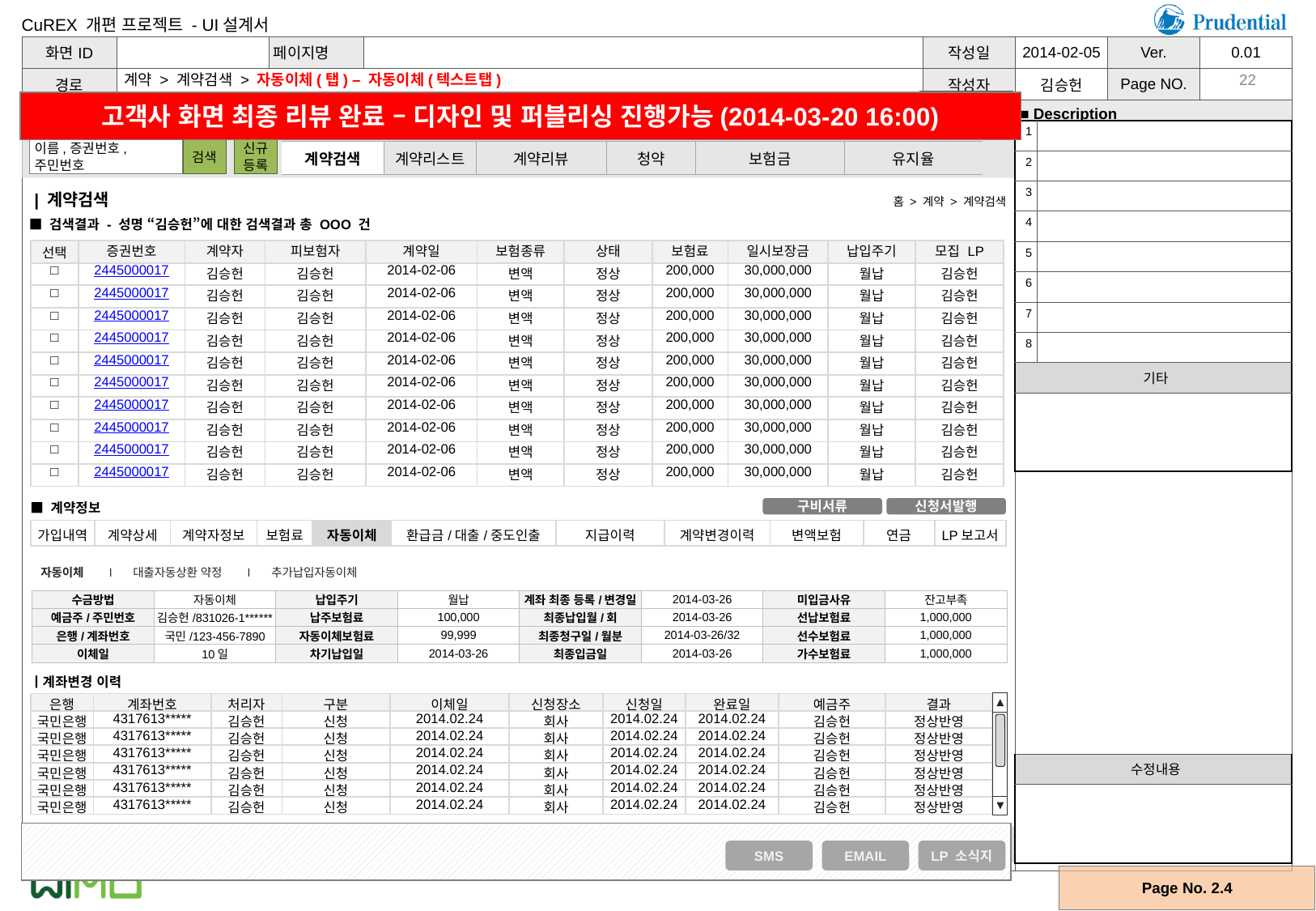

계약 > 계약검색 > 자동이체(탭) – 자동이체(텍스트탭)
22
고객사 화면 최종 리뷰 완료 – 디자인 및 퍼블리싱 진행가능(2014-03-20 16:00)
| 1 |  |
| --- | --- |
| 2 |  |
| 3 |  |
| 4 |  |
| 5 |  |
| 6 |  |
| 7 |  |
| 8 |  |
| 기타 |  |
|  |  |
| 계약검색 | 계약리스트 | 계약리뷰 | 청약 | 보험금 | 유지율 |
| --- | --- | --- | --- | --- | --- |
| 계약검색
홈 > 계약 > 계약검색
■ 검색결과 - 성명 “김승헌”에 대한 검색결과 총 OOO 건
| 선택 | 증권번호 | 계약자 | 피보험자 | 계약일 | 보험종류 | 상태 | 보험료 | 일시보장금 | 납입주기 | 모집 LP |
| --- | --- | --- | --- | --- | --- | --- | --- | --- | --- | --- |
| □ | 2445000017 | 김승헌 | 김승헌 | 2014-02-06 | 변액 | 정상 | 200,000 | 30,000,000 | 월납 | 김승헌 |
| □ | 2445000017 | 김승헌 | 김승헌 | 2014-02-06 | 변액 | 정상 | 200,000 | 30,000,000 | 월납 | 김승헌 |
| □ | 2445000017 | 김승헌 | 김승헌 | 2014-02-06 | 변액 | 정상 | 200,000 | 30,000,000 | 월납 | 김승헌 |
| □ | 2445000017 | 김승헌 | 김승헌 | 2014-02-06 | 변액 | 정상 | 200,000 | 30,000,000 | 월납 | 김승헌 |
| □ | 2445000017 | 김승헌 | 김승헌 | 2014-02-06 | 변액 | 정상 | 200,000 | 30,000,000 | 월납 | 김승헌 |
| □ | 2445000017 | 김승헌 | 김승헌 | 2014-02-06 | 변액 | 정상 | 200,000 | 30,000,000 | 월납 | 김승헌 |
| □ | 2445000017 | 김승헌 | 김승헌 | 2014-02-06 | 변액 | 정상 | 200,000 | 30,000,000 | 월납 | 김승헌 |
| □ | 2445000017 | 김승헌 | 김승헌 | 2014-02-06 | 변액 | 정상 | 200,000 | 30,000,000 | 월납 | 김승헌 |
| □ | 2445000017 | 김승헌 | 김승헌 | 2014-02-06 | 변액 | 정상 | 200,000 | 30,000,000 | 월납 | 김승헌 |
| □ | 2445000017 | 김승헌 | 김승헌 | 2014-02-06 | 변액 | 정상 | 200,000 | 30,000,000 | 월납 | 김승헌 |
■ 계약정보
구비서류
신청서발행
| 가입내역 | 계약상세 | 계약자정보 | 보험료 | 자동이체 | 환급금/대출/중도인출 | 지급이력 | 계약변경이력 | 변액보험 | 연금 | LP보고서 |
| --- | --- | --- | --- | --- | --- | --- | --- | --- | --- | --- |
자동이체       l       대출자동상환 약정       l       추가납입자동이체
| 수금방법 | 자동이체 | 납입주기 | 월납 | 계좌 최종 등록/변경일 | 2014-03-26 | 미입금사유 | 잔고부족 |
| --- | --- | --- | --- | --- | --- | --- | --- |
| 예금주/주민번호 | 김승헌/831026-1\*\*\*\*\*\* | 납주보험료 | 100,000 | 최종납입월/회 | 2014-03-26 | 선납보험료 | 1,000,000 |
| 은행/계좌번호 | 국민/123-456-7890 | 자동이체보험료 | 99,999 | 최종청구일/월분 | 2014-03-26/32 | 선수보험료 | 1,000,000 |
| 이체일 | 10일 | 차기납입일 | 2014-03-26 | 최종입금일 | 2014-03-26 | 가수보험료 | 1,000,000 |
ㅣ계좌변경 이력

| 은행 | 계좌번호 | 처리자 | 구분 | 이체일 | 신청장소 | 신청일 | 완료일 | 예금주 | 결과 |
| --- | --- | --- | --- | --- | --- | --- | --- | --- | --- |
| 국민은행 | 4317613\*\*\*\*\* | 김승헌 | 신청 | 2014.02.24 | 회사 | 2014.02.24 | 2014.02.24 | 김승헌 | 정상반영 |
| 국민은행 | 4317613\*\*\*\*\* | 김승헌 | 신청 | 2014.02.24 | 회사 | 2014.02.24 | 2014.02.24 | 김승헌 | 정상반영 |
| 국민은행 | 4317613\*\*\*\*\* | 김승헌 | 신청 | 2014.02.24 | 회사 | 2014.02.24 | 2014.02.24 | 김승헌 | 정상반영 |
| 국민은행 | 4317613\*\*\*\*\* | 김승헌 | 신청 | 2014.02.24 | 회사 | 2014.02.24 | 2014.02.24 | 김승헌 | 정상반영 |
| 국민은행 | 4317613\*\*\*\*\* | 김승헌 | 신청 | 2014.02.24 | 회사 | 2014.02.24 | 2014.02.24 | 김승헌 | 정상반영 |
| 국민은행 | 4317613\*\*\*\*\* | 김승헌 | 신청 | 2014.02.24 | 회사 | 2014.02.24 | 2014.02.24 | 김승헌 | 정상반영 |
| 수정내용 |
| --- |
|  |

SMS
EMAIL
LP 소식지
Page No. 2.4